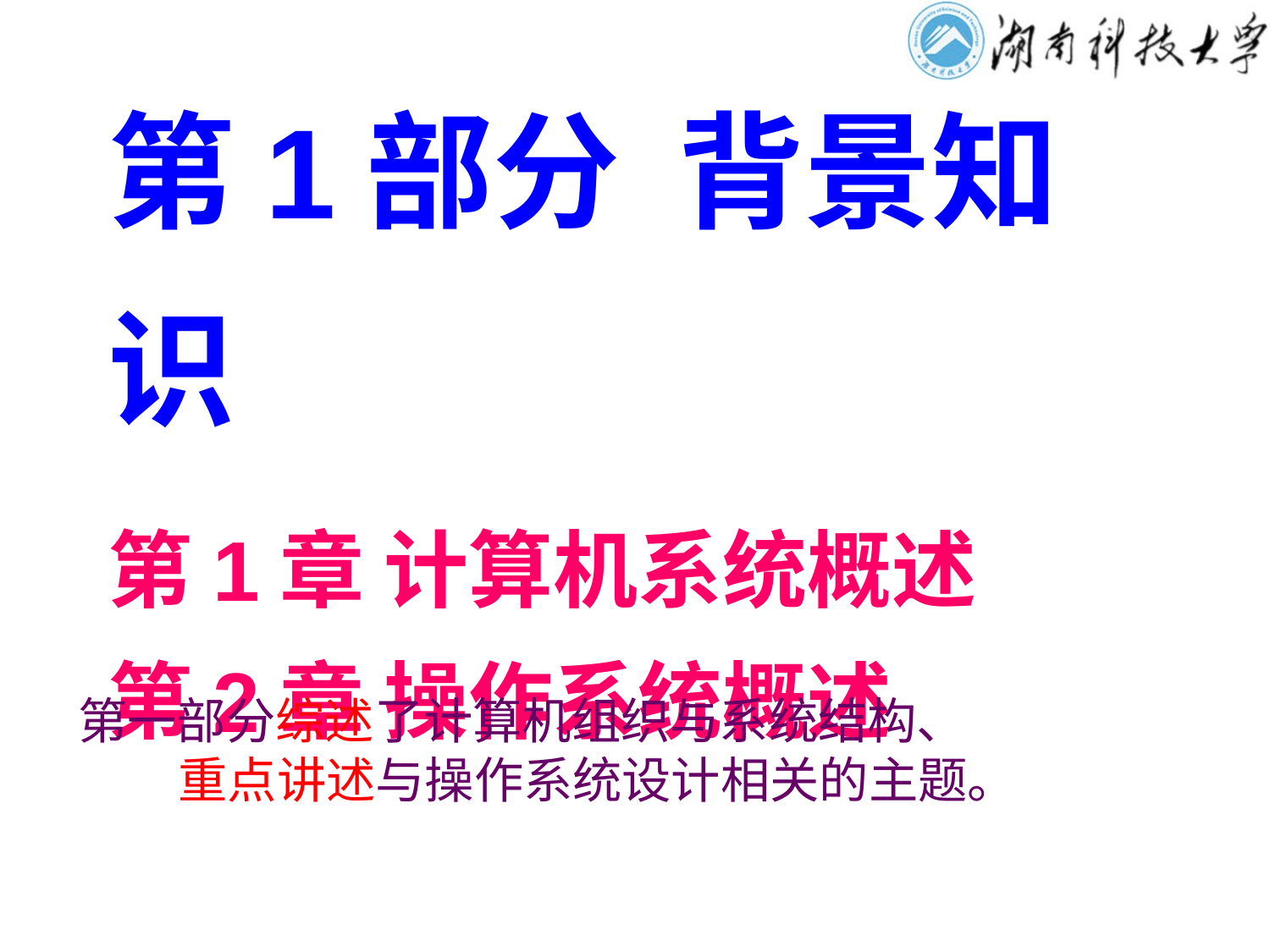

# 第1部分  背景知识 第1章 计算机系统概述 第2章 操作系统概述
第一部分综述了计算机组织与系统结构、
        重点讲述与操作系统设计相关的主题。